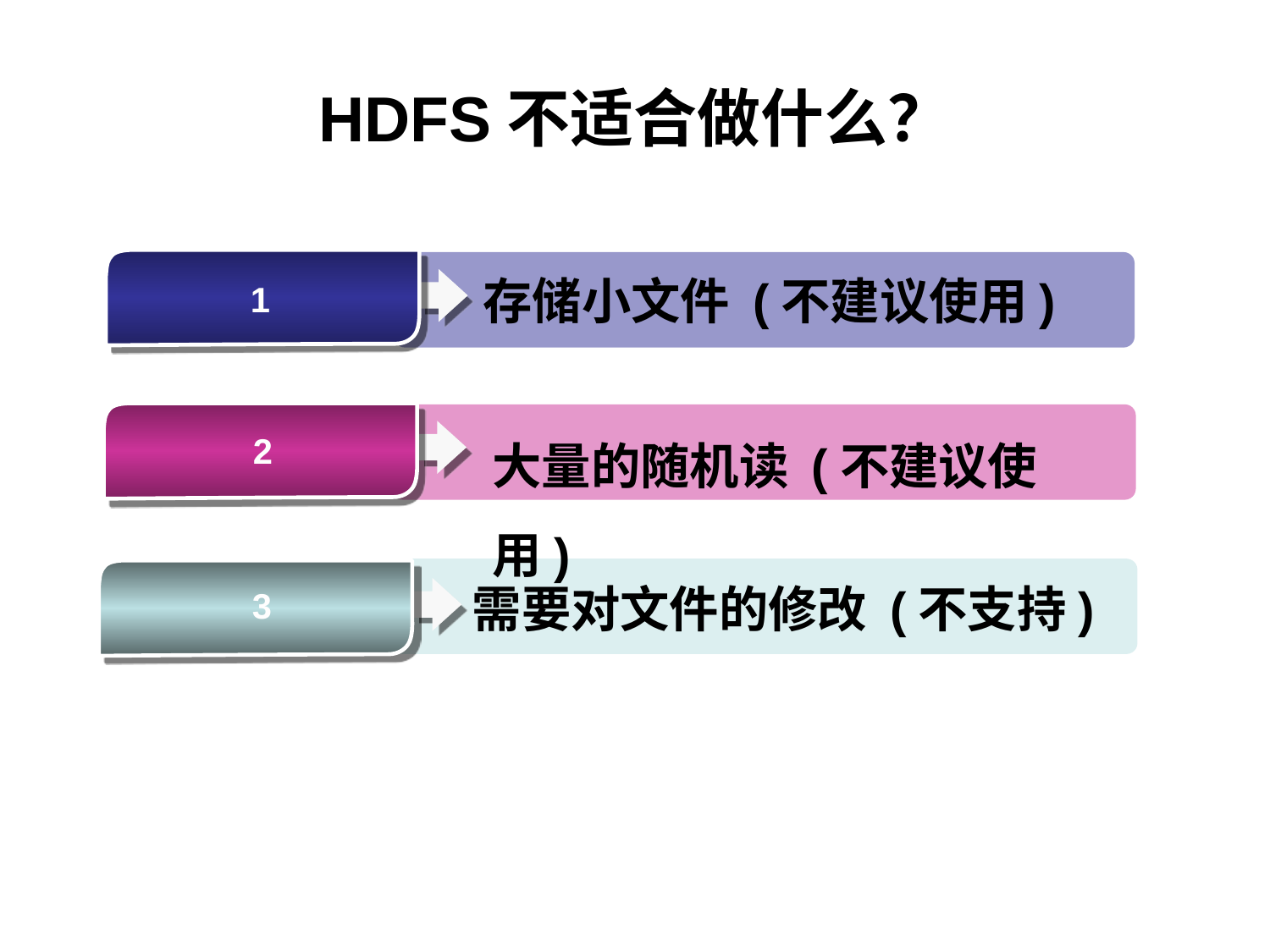

HDFS不适合做什么？

存储小文件 (不建议使用)
1
大量的随机读 (不建议使用)

2
需要对文件的修改 (不支持)

3